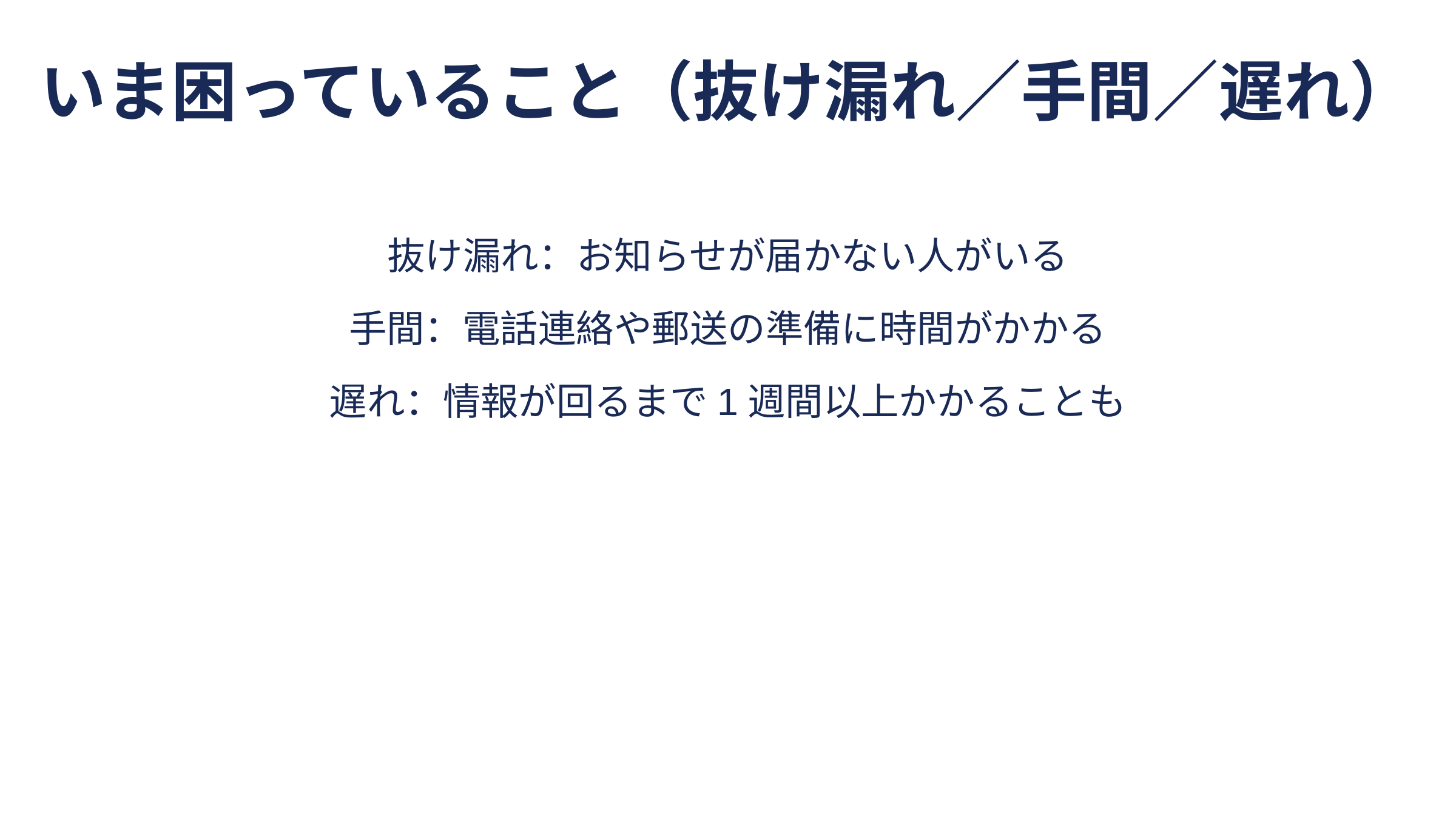

#
いま困っていること（抜け漏れ／手間／遅れ）
抜け漏れ：お知らせが届かない人がいる

手間：電話連絡や郵送の準備に時間がかかる

遅れ：情報が回るまで1週間以上かかることも